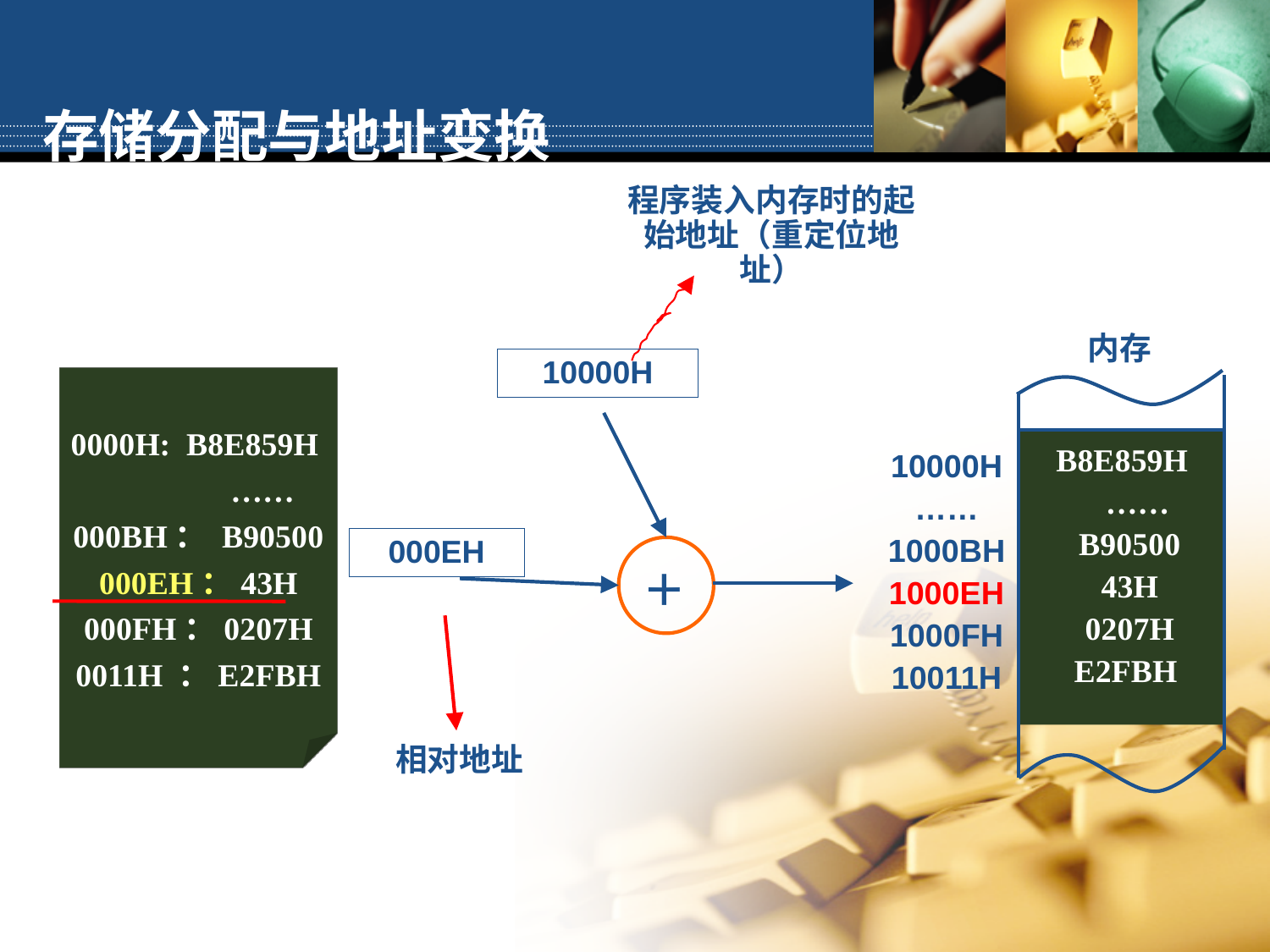

# 存储分配与地址变换
程序装入内存时的起始地址（重定位地址）

内存

  B8E859H
    ……
  B90500
  43H
  0207H
  E2FBH
10000H
……
1000BH
1000EH
1000FH
10011H

10000H
 0000H:  B8E859H
                ……
000BH： B90500
000EH：43H
000FH：0207H
0011H ：E2FBH
000EH
+
相对地址